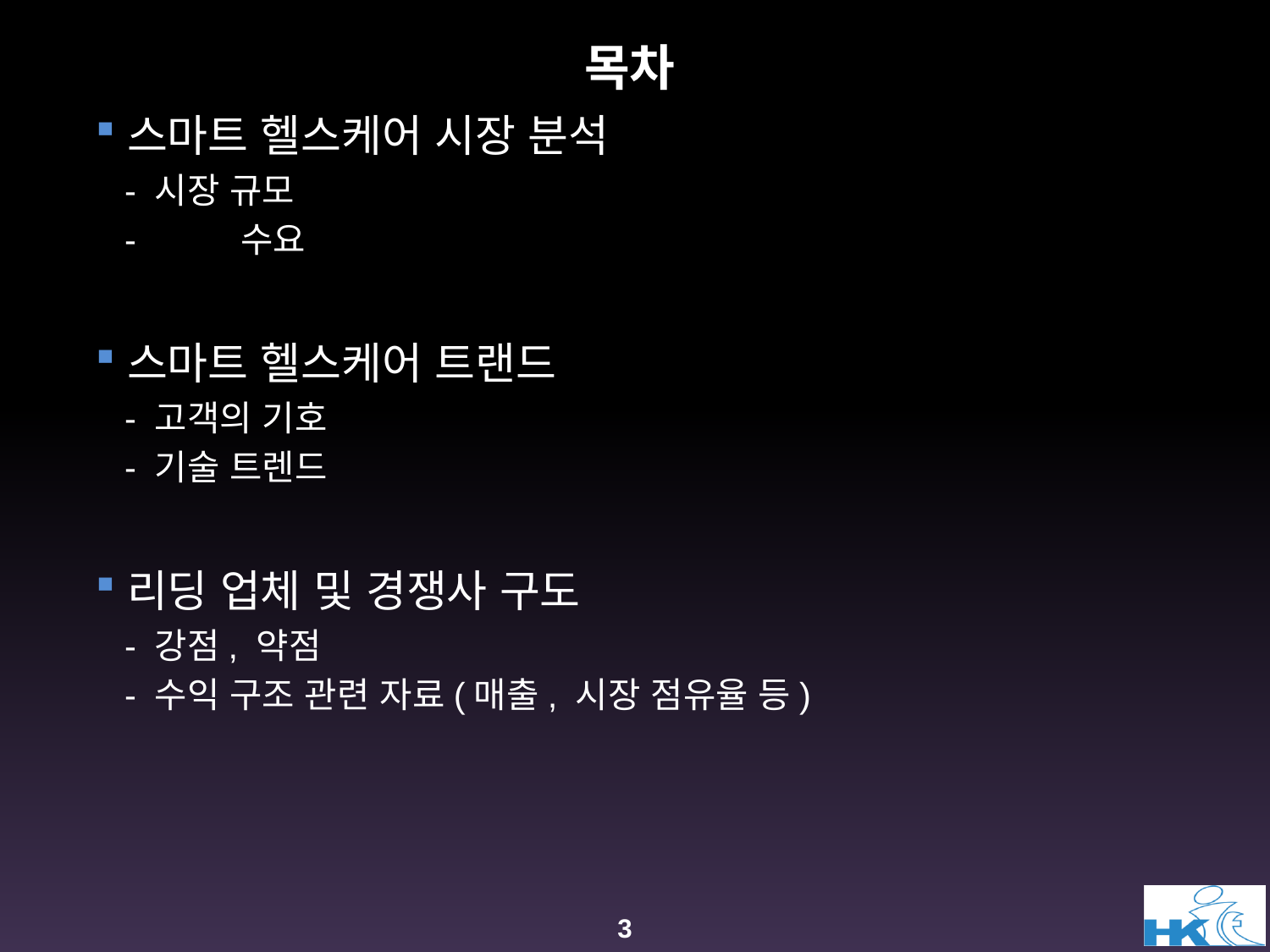

# 목차
스마트 헬스케어 시장 분석
   - 시장 규모
   -	 수요

스마트 헬스케어 트랜드
   - 고객의 기호
   - 기술 트렌드

리딩 업체 및 경쟁사 구도
   - 강점, 약점
   - 수익 구조 관련 자료(매출, 시장 점유율 등)

3